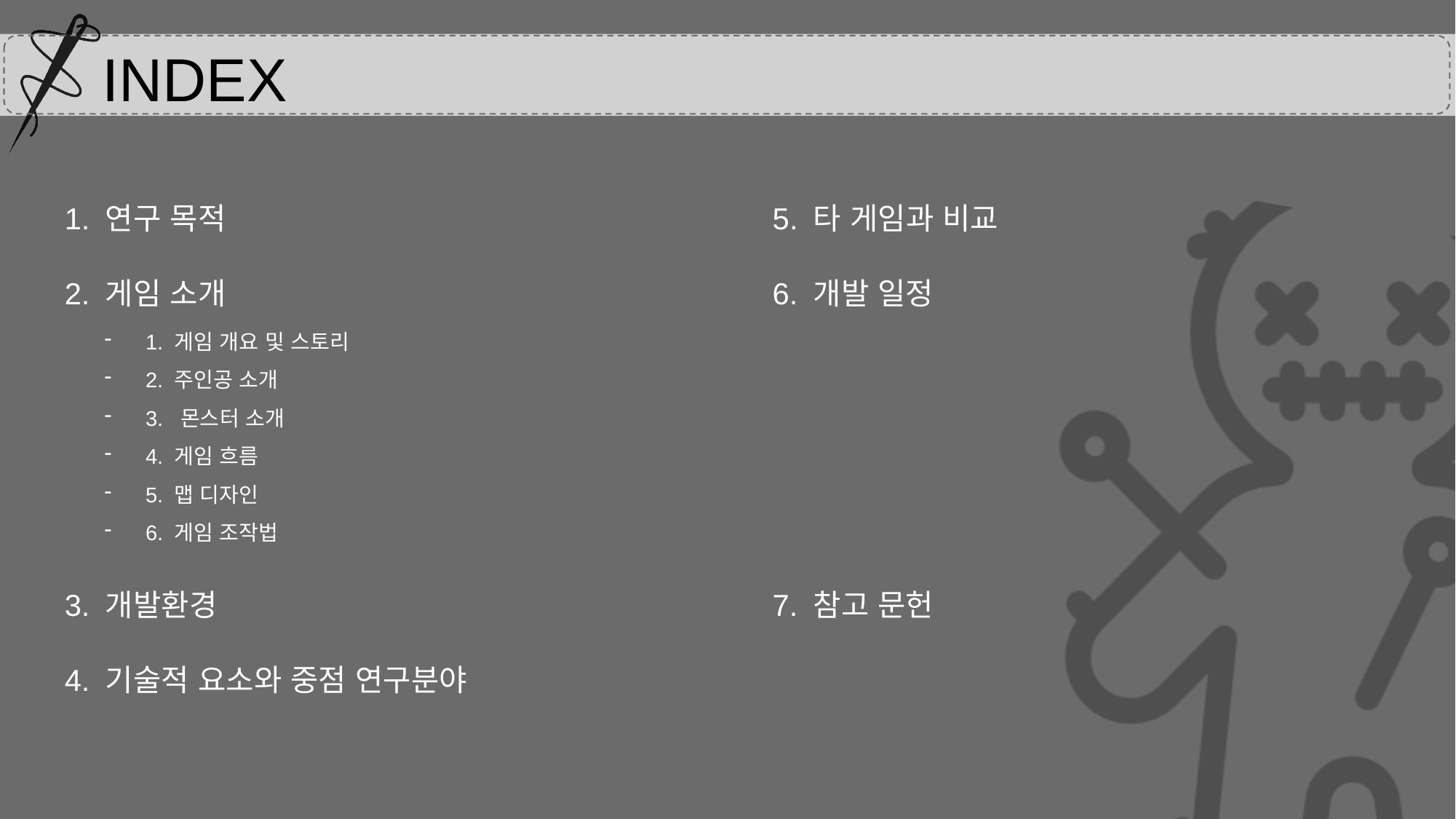

INDEX
5. 타 게임과 비교
1. 연구 목적

2. 게임 소개
6. 개발 일정
1. 게임 개요 및 스토리
2. 주인공 소개
3.  몬스터 소개
4. 게임 흐름
5. 맵 디자인
6. 게임 조작법
3. 개발환경
7. 참고 문헌
4. 기술적 요소와 중점 연구분야